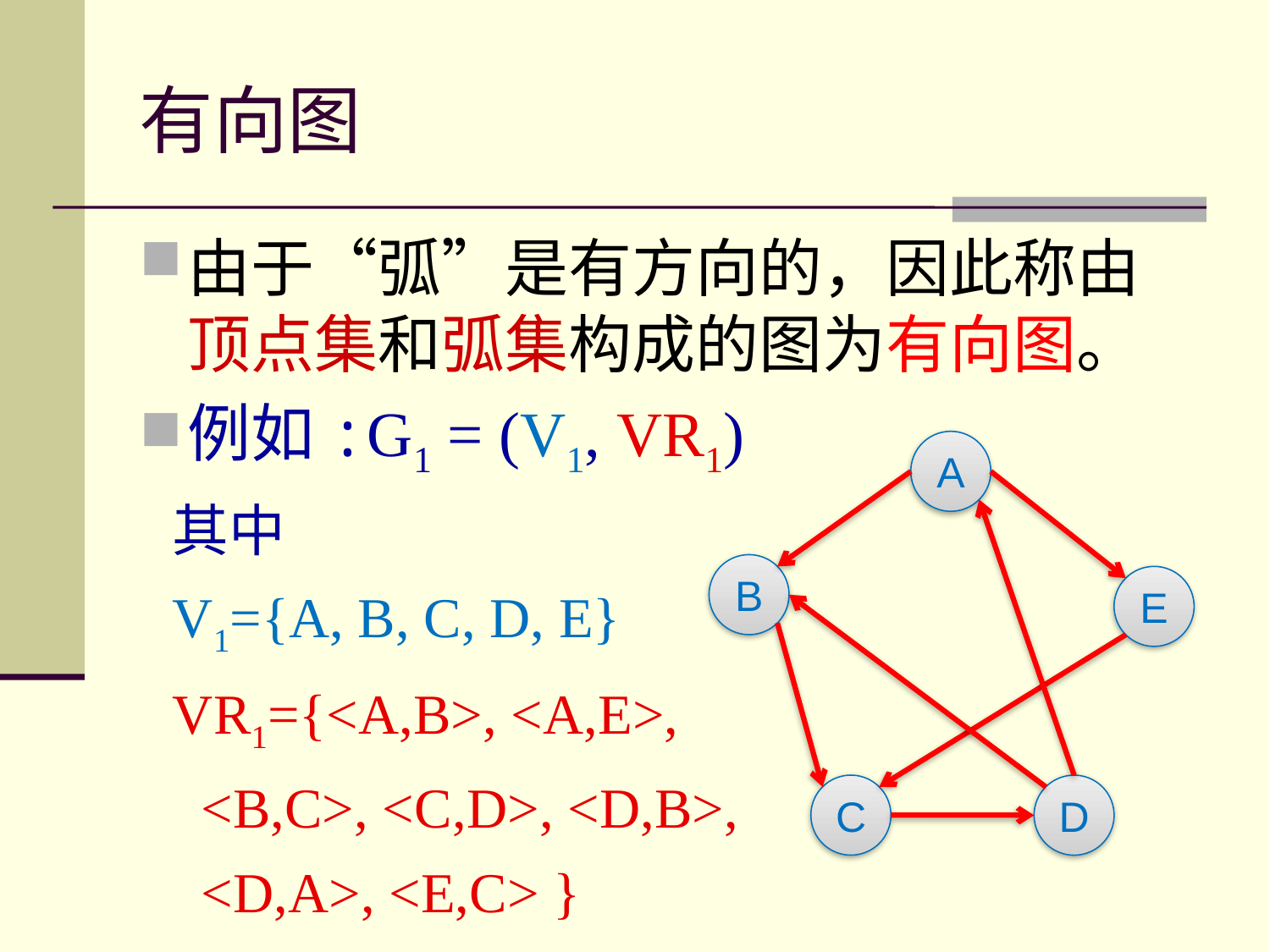

# 有向图
由于“弧”是有方向的，因此称由顶点集和弧集构成的图为有向图。
例如:G1 = (V1, VR1)

A
B
E
C
D
其中
V1={A, B, C, D, E}
VR1={<A,B>, <A,E>,
  <B,C>, <C,D>, <D,B>,
  <D,A>, <E,C> }